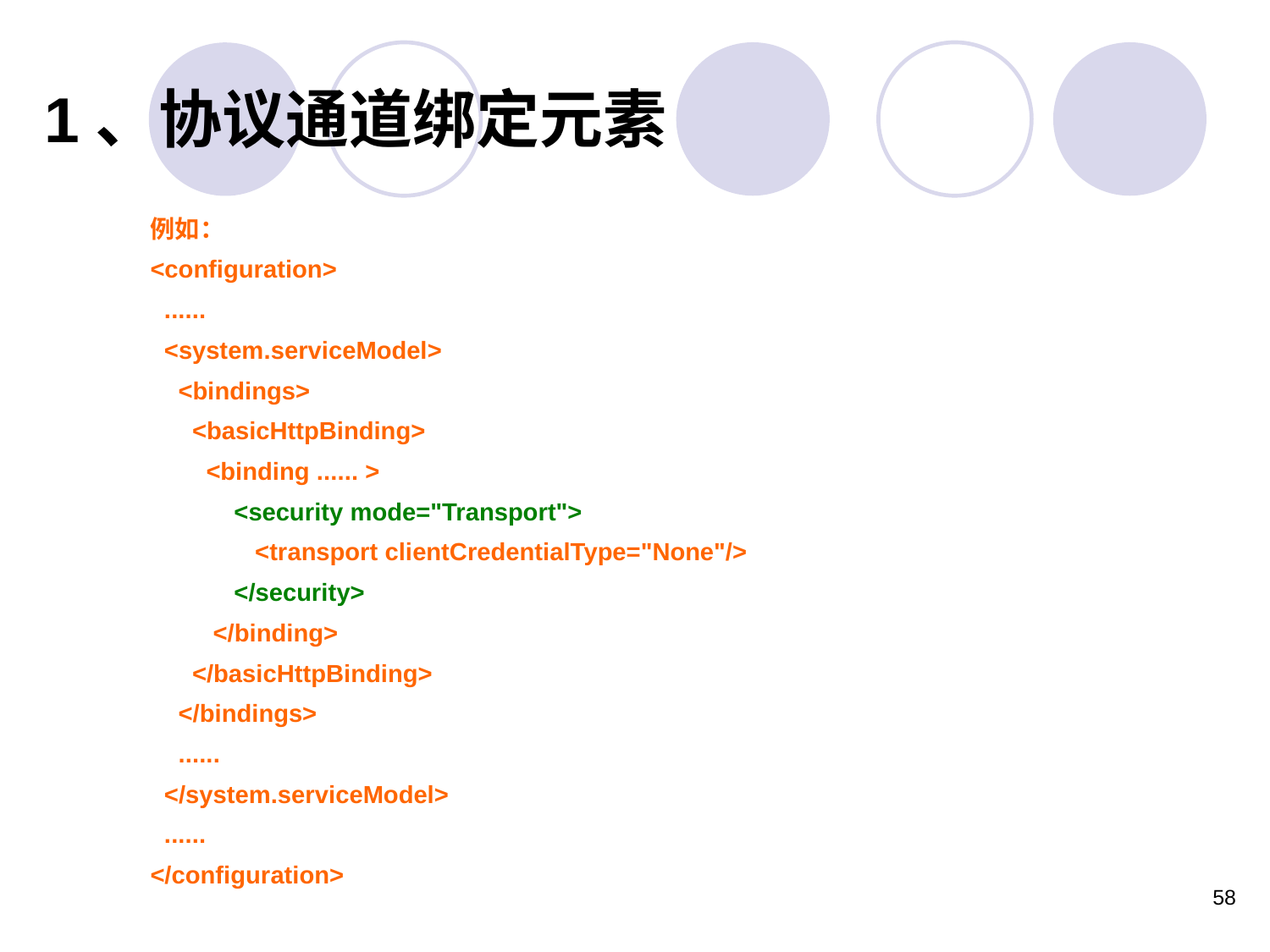

# 1、协议通道绑定元素
例如：
<configuration>
  ......
  <system.serviceModel>
    <bindings>
      <basicHttpBinding>
        <binding ...... >
            <security mode="Transport">
               <transport clientCredentialType="None"/>
            </security>
         </binding>
      </basicHttpBinding>
    </bindings>
    ......
  </system.serviceModel>
  ......
</configuration>

58